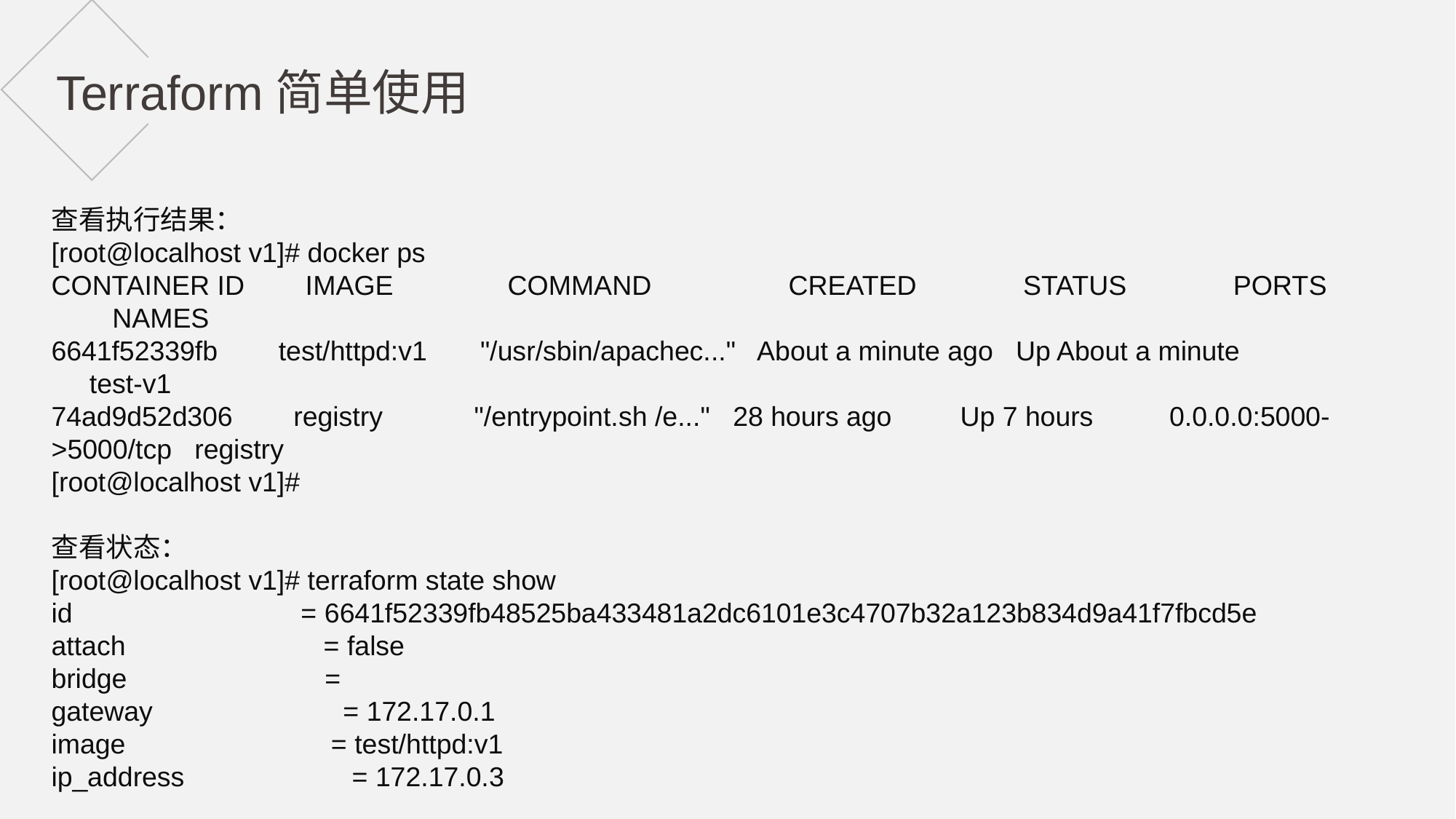

Terraform简单使用
查看执行结果：
[root@localhost v1]# docker ps
CONTAINER ID        IMAGE               COMMAND                  CREATED              STATUS              PORTS                    NAMES
6641f52339fb        test/httpd:v1       "/usr/sbin/apachec..."   About a minute ago   Up About a minute                            test-v1
74ad9d52d306        registry            "/entrypoint.sh /e..."   28 hours ago         Up 7 hours          0.0.0.0:5000->5000/tcp   registry
[root@localhost v1]#

查看状态：
[root@localhost v1]# terraform state show
id                              = 6641f52339fb48525ba433481a2dc6101e3c4707b32a123b834d9a41f7fbcd5e
attach                          = false
bridge                          =
gateway                         = 172.17.0.1
image                           = test/httpd:v1
ip_address                      = 172.17.0.3